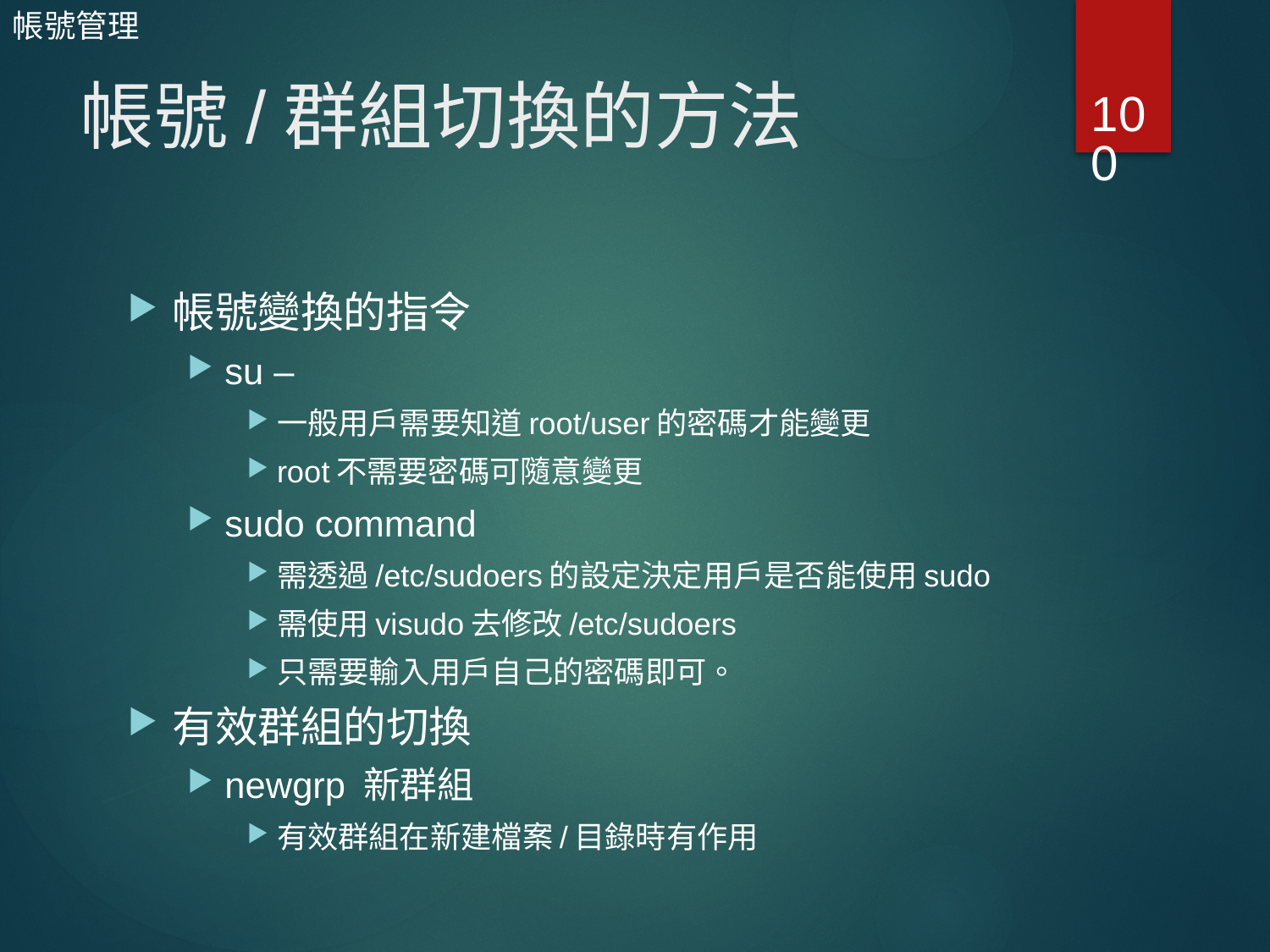

帳號管理
100
# 帳號/群組切換的方法
帳號變換的指令
su –
一般用戶需要知道root/user的密碼才能變更
root不需要密碼可隨意變更
sudo command
需透過/etc/sudoers的設定決定用戶是否能使用sudo
需使用visudo去修改/etc/sudoers
只需要輸入用戶自己的密碼即可。
有效群組的切換
newgrp 新群組
有效群組在新建檔案/目錄時有作用